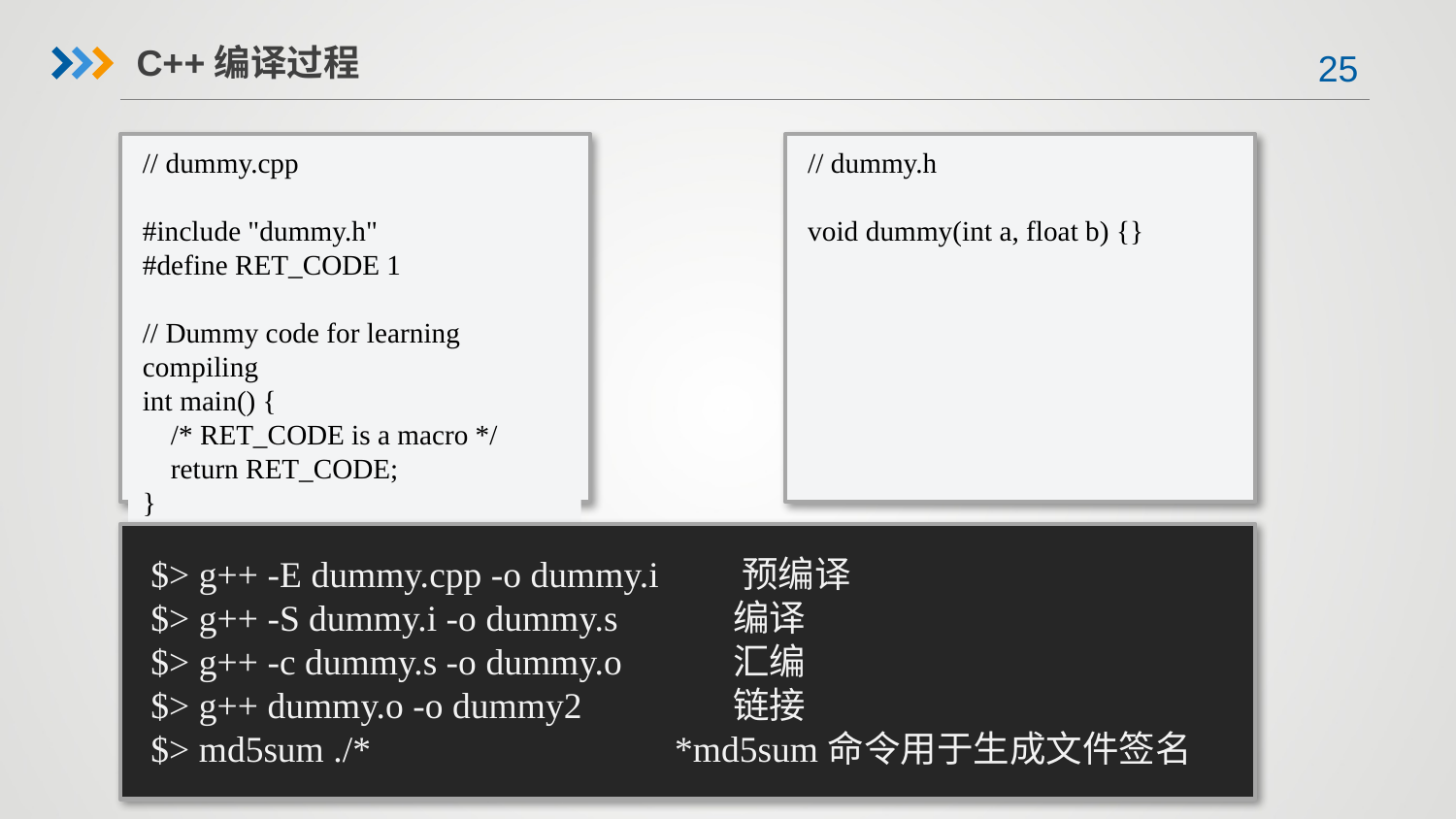

C++编译过程

// dummy.cpp
#include "dummy.h"
#define RET_CODE 1

// Dummy code for learning compiling
int main() {
    /* RET_CODE is a macro */
    return RET_CODE;
}

// dummy.h

void dummy(int a, float b) {}

$> g++ -E dummy.cpp -o dummy.i        预编译
$> g++ -S dummy.i -o dummy.s	编译
$> g++ -c dummy.s -o dummy.o	汇编
$> g++ dummy.o -o dummy2		链接
$> md5sum ./*                                 *md5sum命令用于生成文件签名